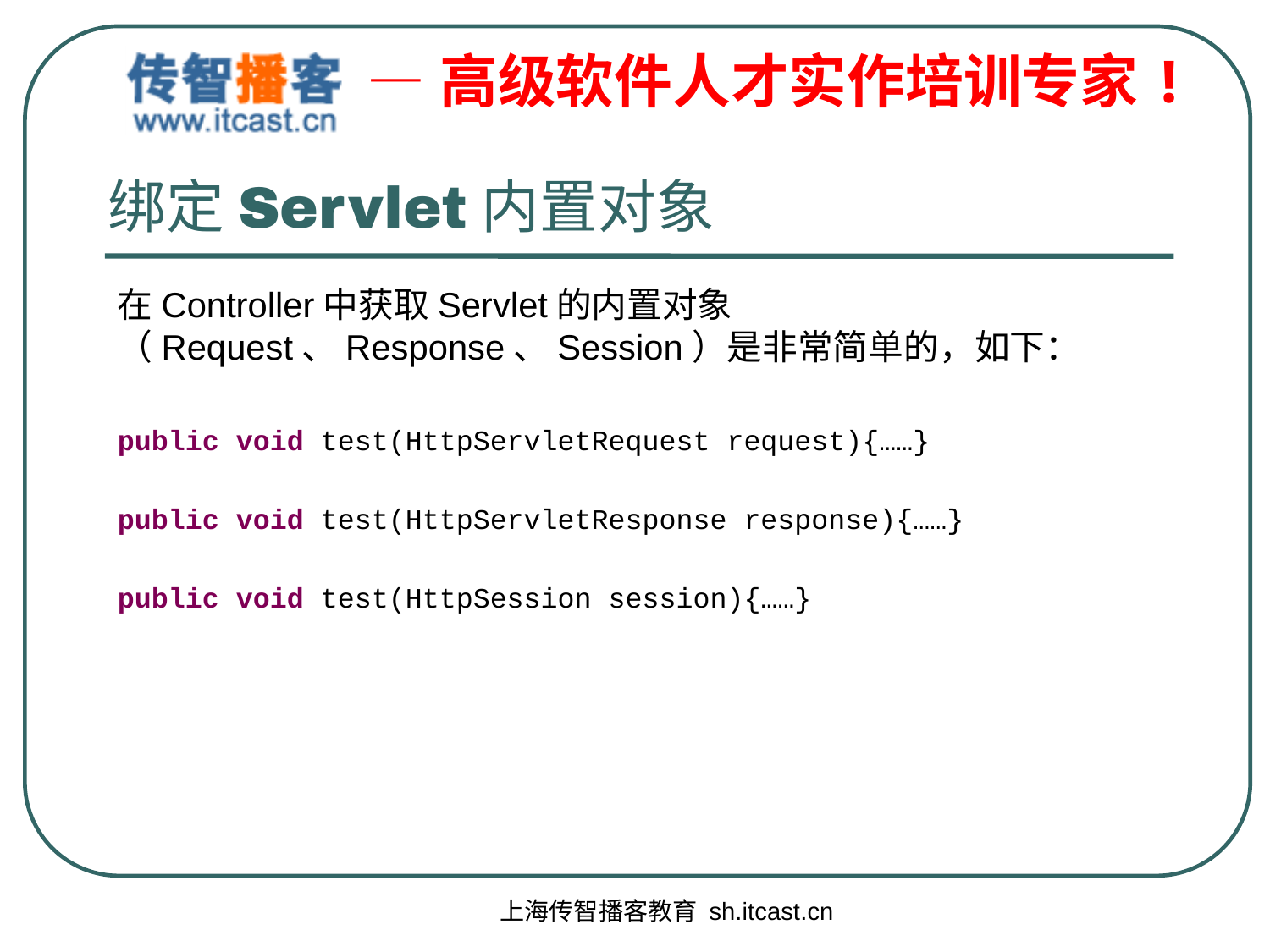

# 绑定Servlet内置对象
在Controller中获取Servlet的内置对象（Request、Response、Session）是非常简单的，如下：

public void test(HttpServletRequest request){……}

public void test(HttpServletResponse response){……}

public void test(HttpSession session){……}

上海传智播客教育 sh.itcast.cn